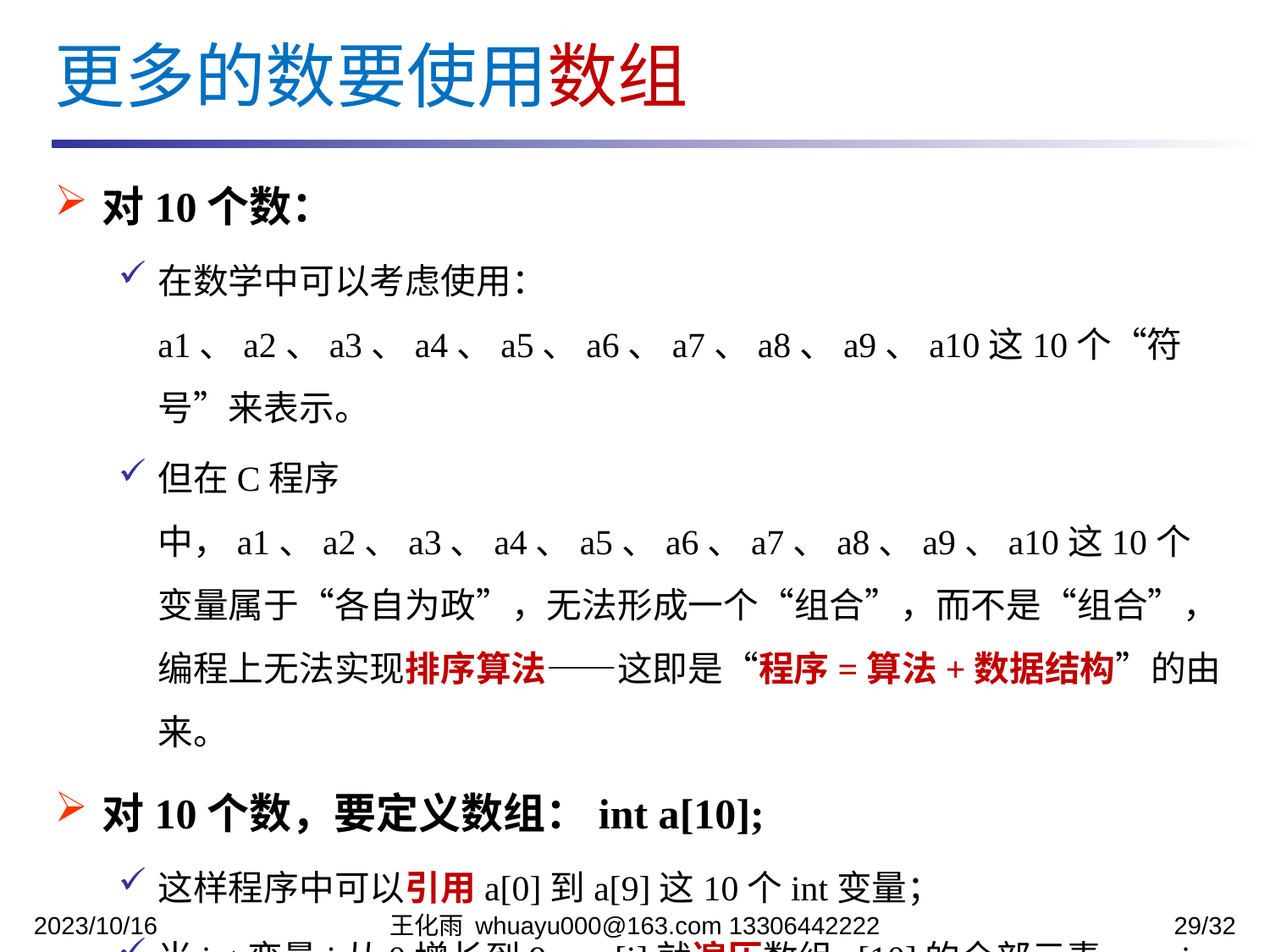

更多的数要使用数组
对10个数：
在数学中可以考虑使用： a1、a2、a3、a4、a5、a6、a7、a8、a9、a10这10个“符号”来表示。
但在C程序中，a1、a2、a3、a4、a5、a6、a7、a8、a9、a10这10个变量属于“各自为政”，无法形成一个“组合”，而不是“组合”，编程上无法实现排序算法——这即是“程序=算法+数据结构”的由来。
对10个数，要定义数组：int a[10];
这样程序中可以引用a[0]到a[9]这10个int变量；
当int变量i从0增长到9，a[i]就遍历数组a[10]的全部元素——i被称为下标变量。
2023/10/16
王化雨 whuayu000@163.com 13306442222
29/32